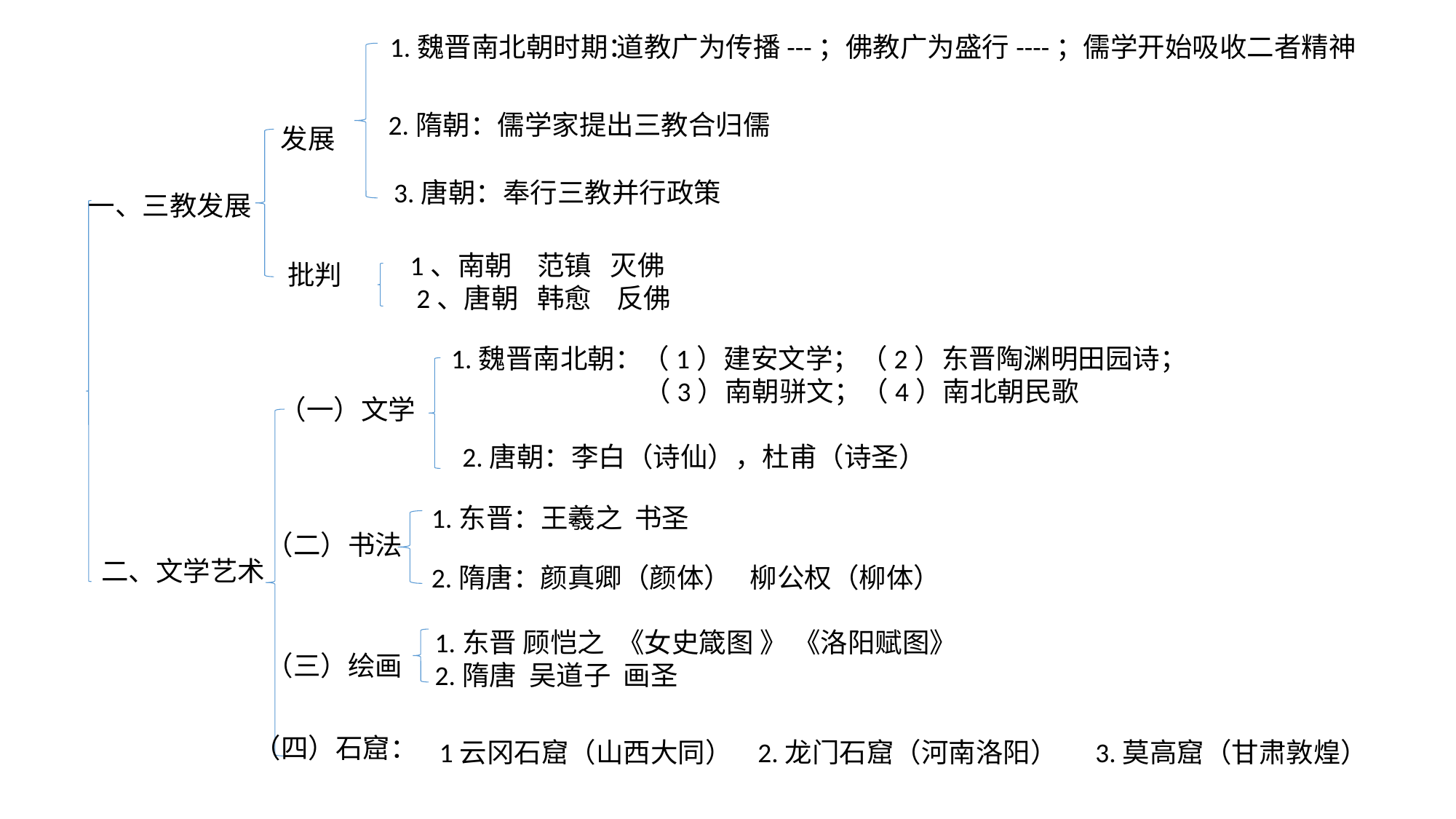

第8课  三国至隋唐的文化
道教广为传播---；佛教广为盛行----；儒学开始吸收二者精神
1.魏晋南北朝时期：

2.隋朝：儒学家提出三教合归儒
发展

3.唐朝：奉行三教并行政策
一、三教发展

1、南朝    范镇   灭佛
 2、唐朝   韩愈    反佛
批判

1.魏晋南北朝：（1）建安文学；（2）东晋陶渊明田园诗；
                              （3）南朝骈文；（4）南北朝民歌

（一）文学

2.唐朝：李白（诗仙），杜甫（诗圣）
1.东晋：王羲之  书圣

（二）书法
二、文学艺术
2.隋唐：颜真卿（颜体）   柳公权（柳体）
1.东晋 顾恺之  《女史箴图 》 《洛阳赋图》
2.隋唐  吴道子  画圣

（三）绘画
（四）石窟：
1云冈石窟（山西大同）   2.龙门石窟（河南洛阳）     3.莫高窟（甘肃敦煌）